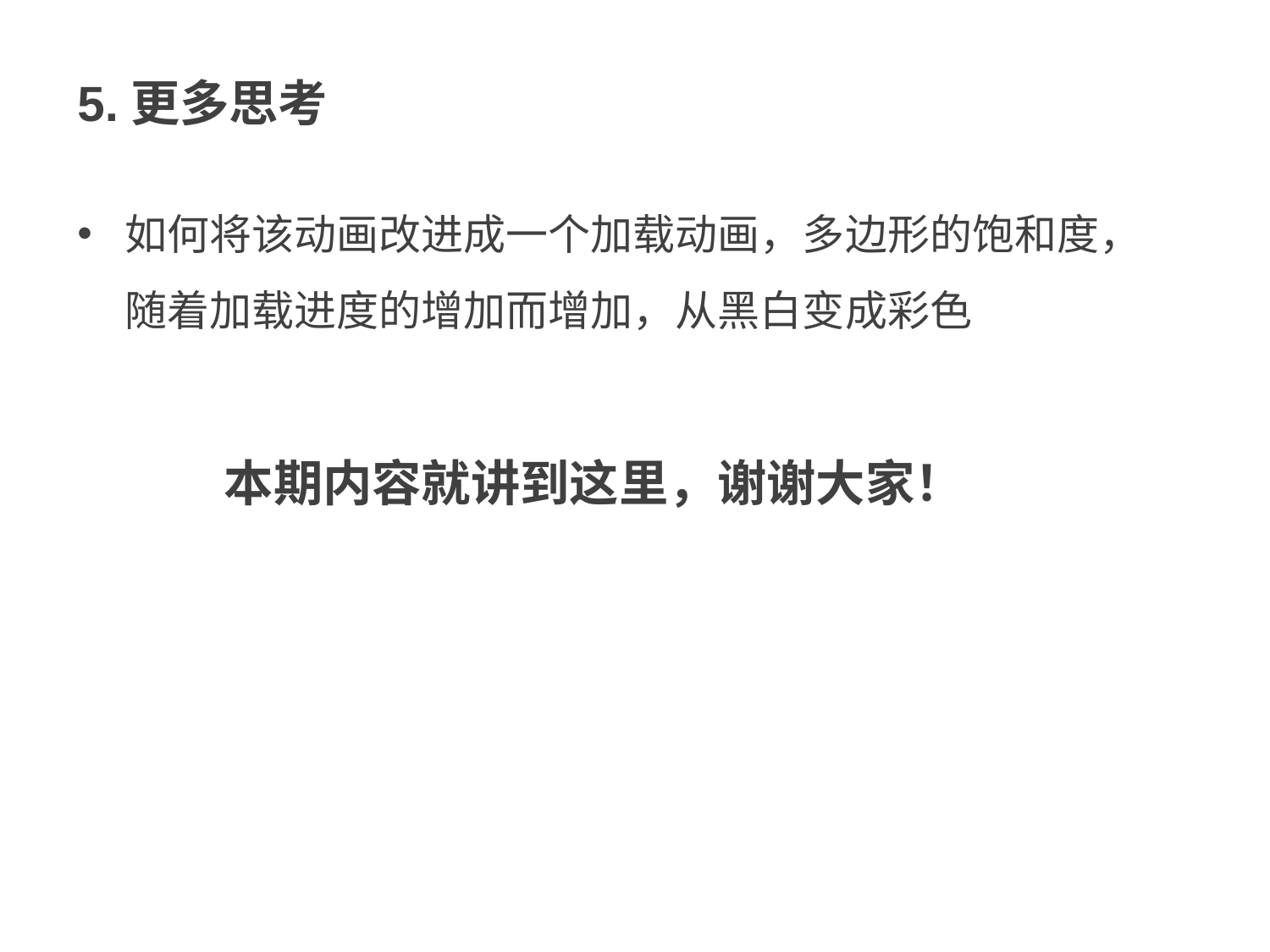

5.更多思考
如何将该动画改进成一个加载动画，多边形的饱和度，随着加载进度的增加而增加，从黑白变成彩色
	本期内容就讲到这里，谢谢大家！